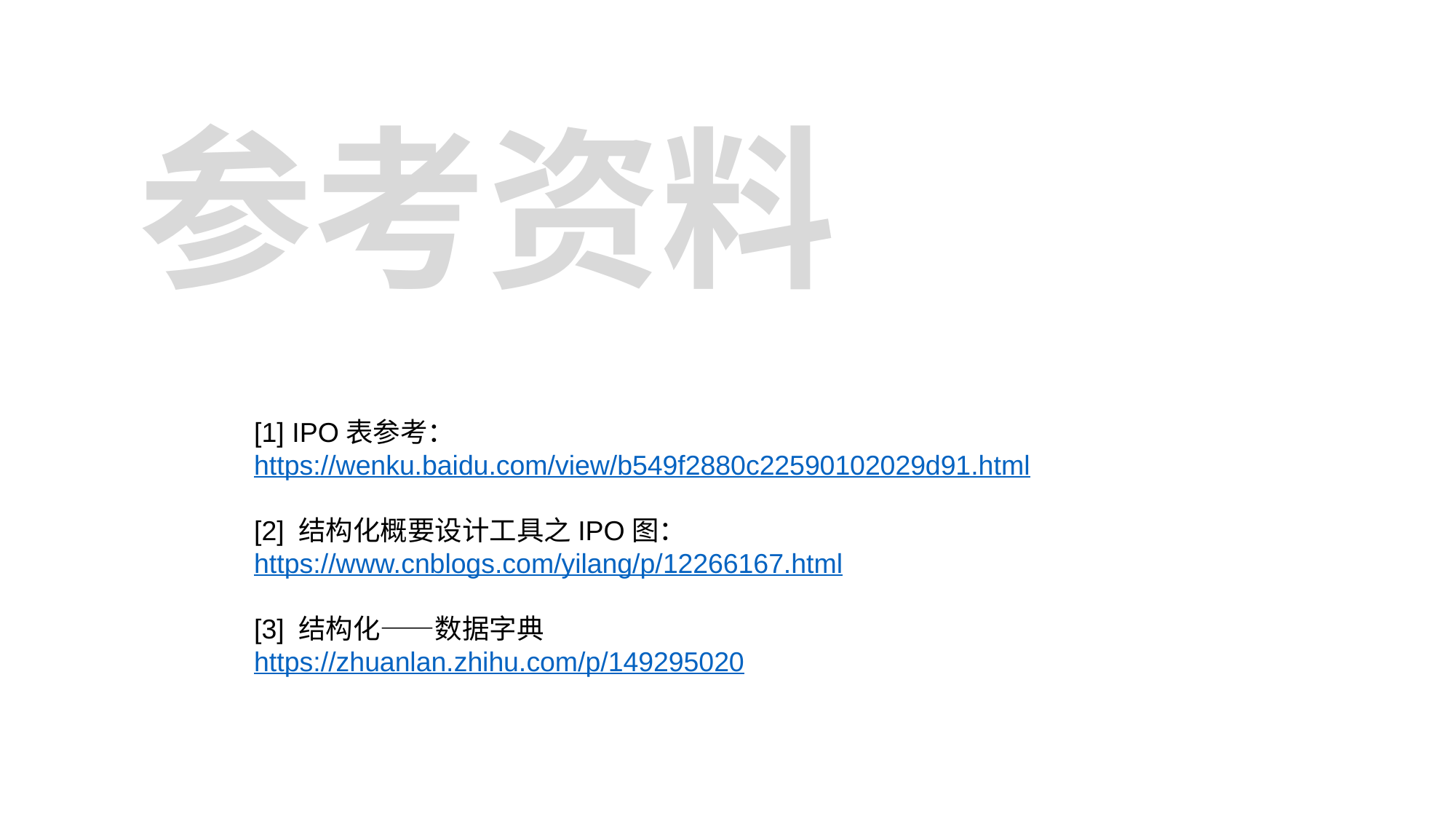

参考资料
[1] IPO表参考：https://wenku.baidu.com/view/b549f2880c22590102029d91.html

[2] 结构化概要设计工具之IPO图：https://www.cnblogs.com/yilang/p/12266167.html

[3] 结构化——数据字典
https://zhuanlan.zhihu.com/p/149295020